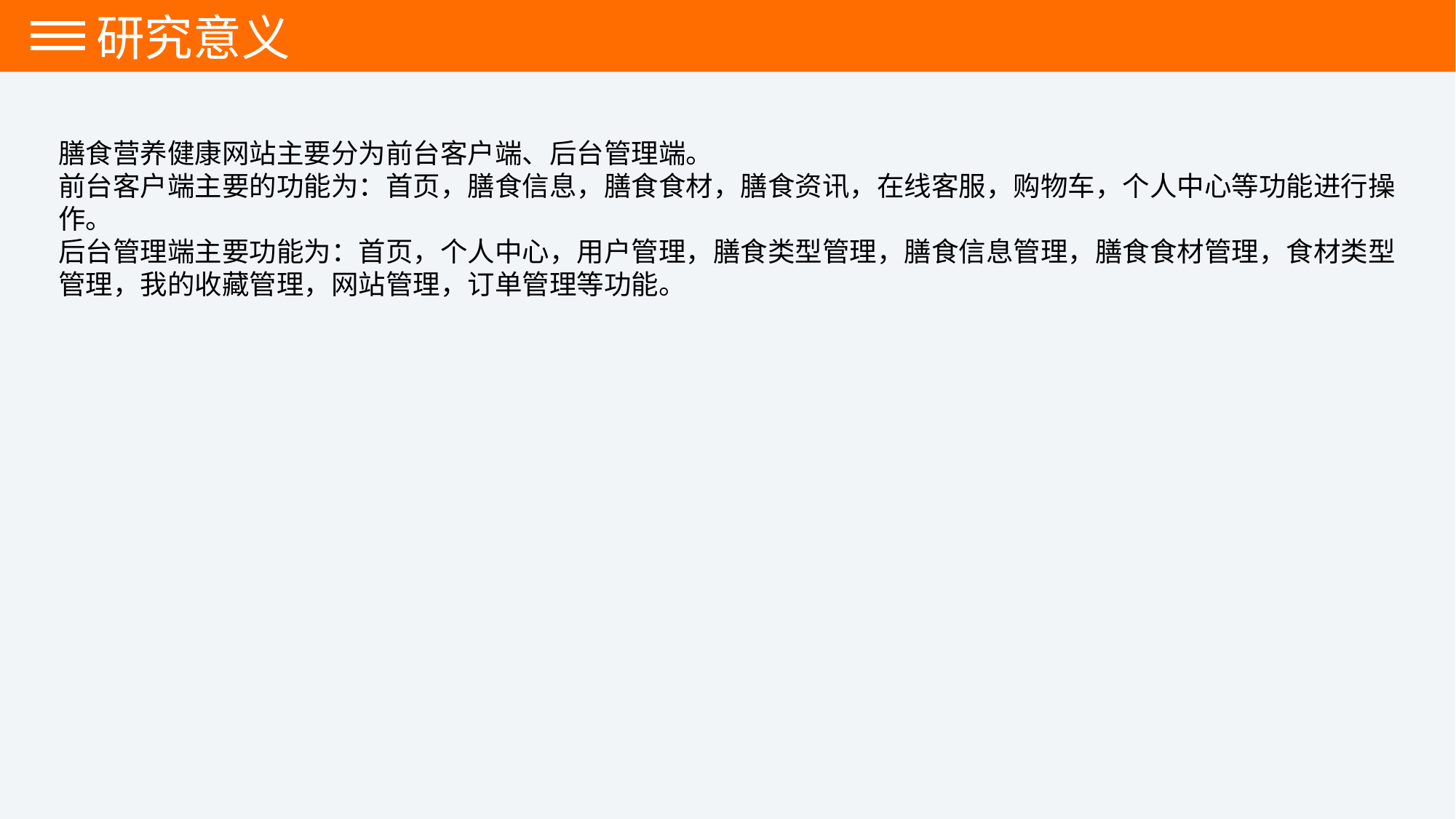

研究意义
膳食营养健康网站主要分为前台客户端、后台管理端。
前台客户端主要的功能为：首页，膳食信息，膳食食材，膳食资讯，在线客服，购物车，个人中心等功能进行操作。
后台管理端主要功能为：首页，个人中心，用户管理，膳食类型管理，膳食信息管理，膳食食材管理，食材类型管理，我的收藏管理，网站管理，订单管理等功能。